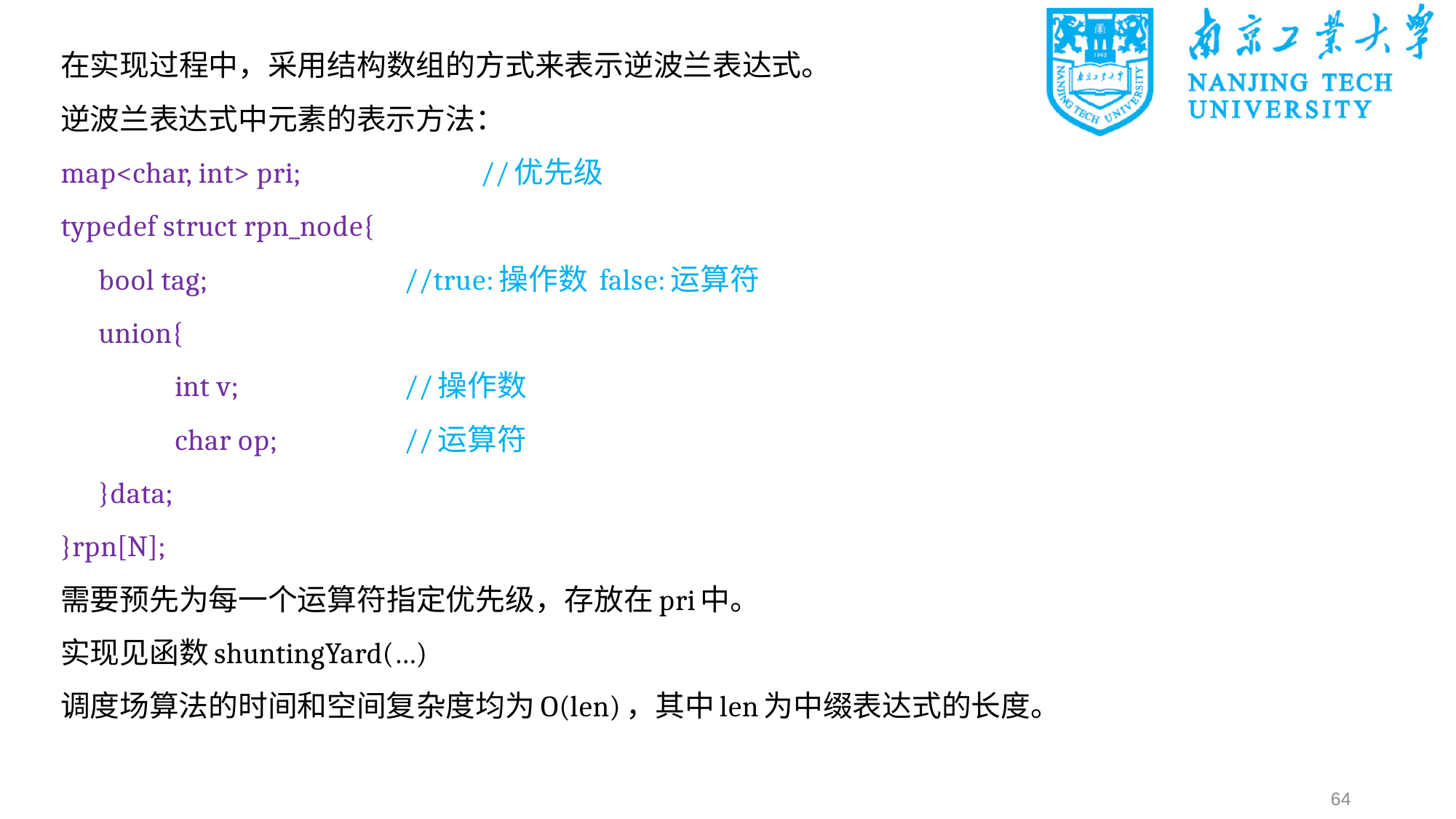

在实现过程中，采用结构数组的方式来表示逆波兰表达式。
逆波兰表达式中元素的表示方法：
map<char, int> pri; 			//优先级
typedef struct rpn_node{
	bool tag;			//true:操作数 false:运算符
	union{
		int v;			//操作数
		char op;		//运算符
	}data;
}rpn[N];
需要预先为每一个运算符指定优先级，存放在pri中。
实现见函数shuntingYard(…)
调度场算法的时间和空间复杂度均为O(len)，其中len为中缀表达式的长度。

64